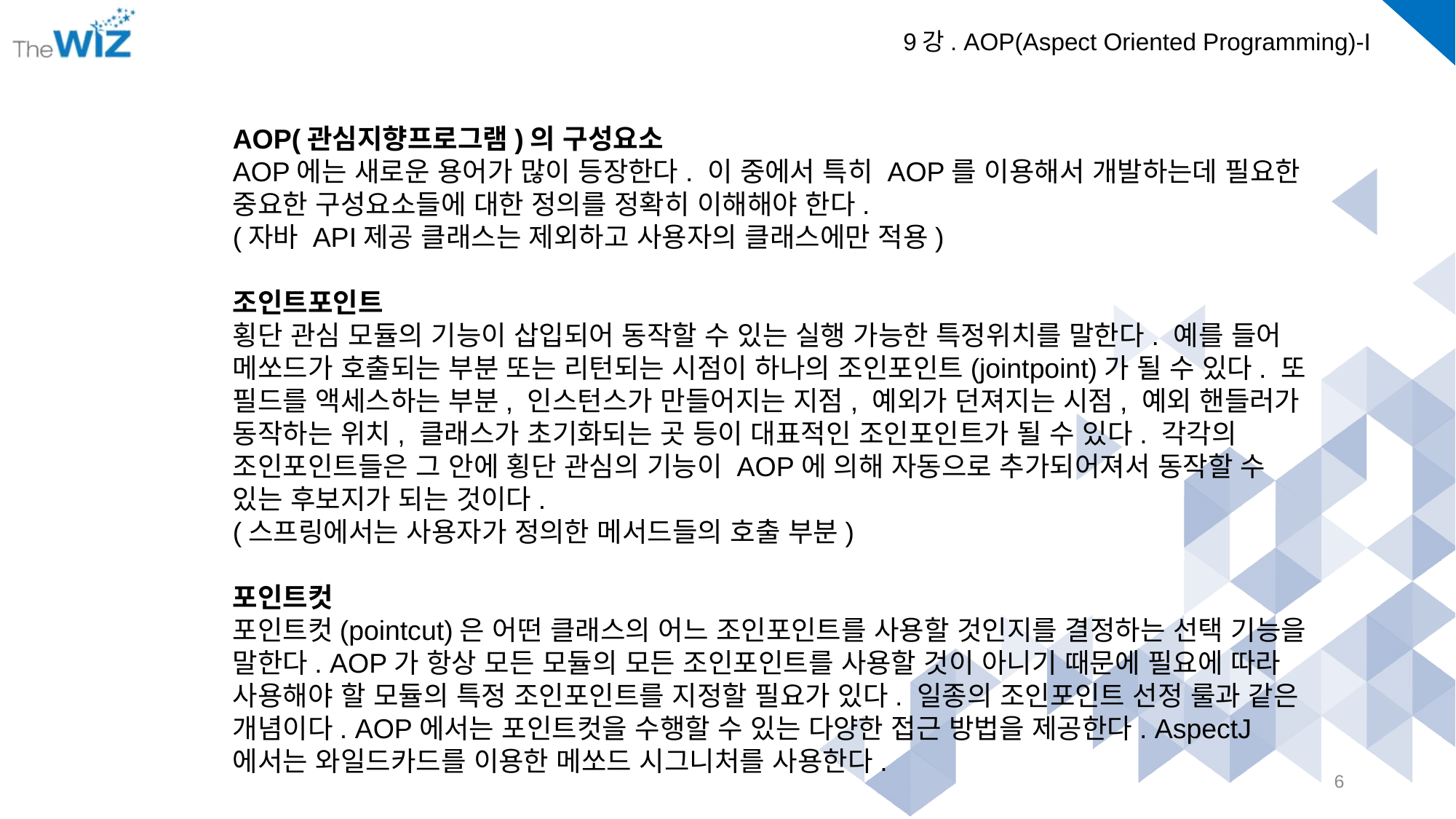

AOP(관심지향프로그램)의 구성요소
AOP에는 새로운 용어가 많이 등장한다. 이 중에서 특히 AOP를 이용해서 개발하는데 필요한 중요한 구성요소들에 대한 정의를 정확히 이해해야 한다.
(자바 API제공 클래스는 제외하고 사용자의 클래스에만 적용)
​
조인트포인트
횡단 관심 모듈의 기능이 삽입되어 동작할 수 있는 실행 가능한 특정위치를 말한다. 예를 들어 메쏘드가 호출되는 부분 또는 리턴되는 시점이 하나의 조인포인트(jointpoint)가 될 수 있다. 또 필드를 액세스하는 부분, 인스턴스가 만들어지는 지점, 예외가 던져지는 시점, 예외 핸들러가 동작하는 위치, 클래스가 초기화되는 곳 등이 대표적인 조인포인트가 될 수 있다. 각각의 조인포인트들은 그 안에 횡단 관심의 기능이 AOP에 의해 자동으로 추가되어져서 동작할 수 있는 후보지가 되는 것이다.
(스프링에서는 사용자가 정의한 메서드들의 호출 부분)
​
포인트컷
포인트컷(pointcut)은 어떤 클래스의 어느 조인포인트를 사용할 것인지를 결정하는 선택 기능을 말한다. AOP가 항상 모든 모듈의 모든 조인포인트를 사용할 것이 아니기 때문에 필요에 따라 사용해야 할 모듈의 특정 조인포인트를 지정할 필요가 있다. 일종의 조인포인트 선정 룰과 같은 개념이다. AOP에서는 포인트컷을 수행할 수 있는 다양한 접근 방법을 제공한다. AspectJ에서는 와일드카드를 이용한 메쏘드 시그니처를 사용한다.
6